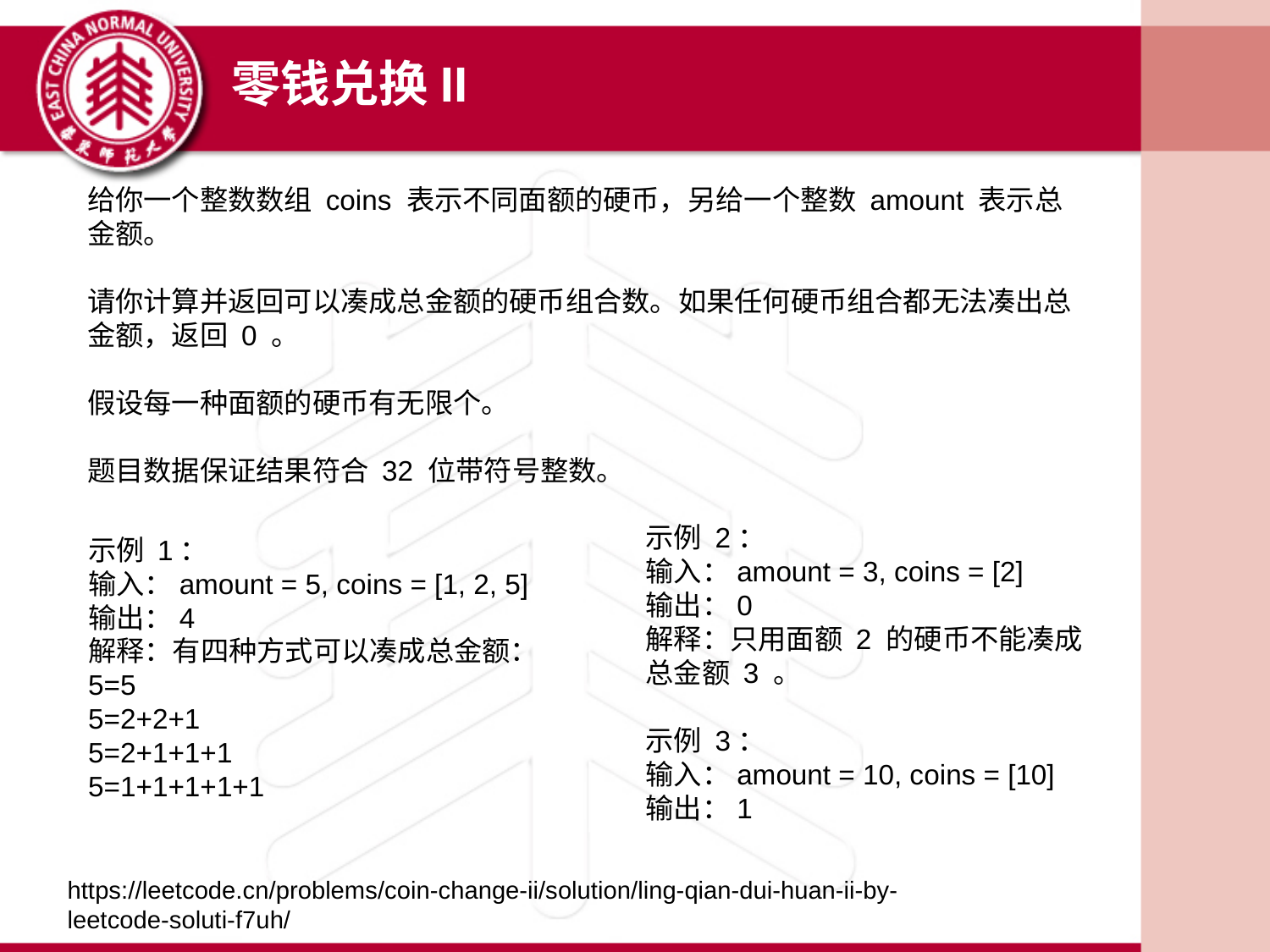

零钱兑换II
给你一个整数数组 coins 表示不同面额的硬币，另给一个整数 amount 表示总金额。

请你计算并返回可以凑成总金额的硬币组合数。如果任何硬币组合都无法凑出总金额，返回 0 。

假设每一种面额的硬币有无限个。

题目数据保证结果符合 32 位带符号整数。
示例 2：
输入：amount = 3, coins = [2]
输出：0
解释：只用面额 2 的硬币不能凑成总金额 3 。

示例 3：
输入：amount = 10, coins = [10]
输出：1

示例 1：
输入：amount = 5, coins = [1, 2, 5]
输出：4
解释：有四种方式可以凑成总金额：
5=5
5=2+2+1
5=2+1+1+1
5=1+1+1+1+1
https://leetcode.cn/problems/coin-change-ii/solution/ling-qian-dui-huan-ii-by-leetcode-soluti-f7uh/